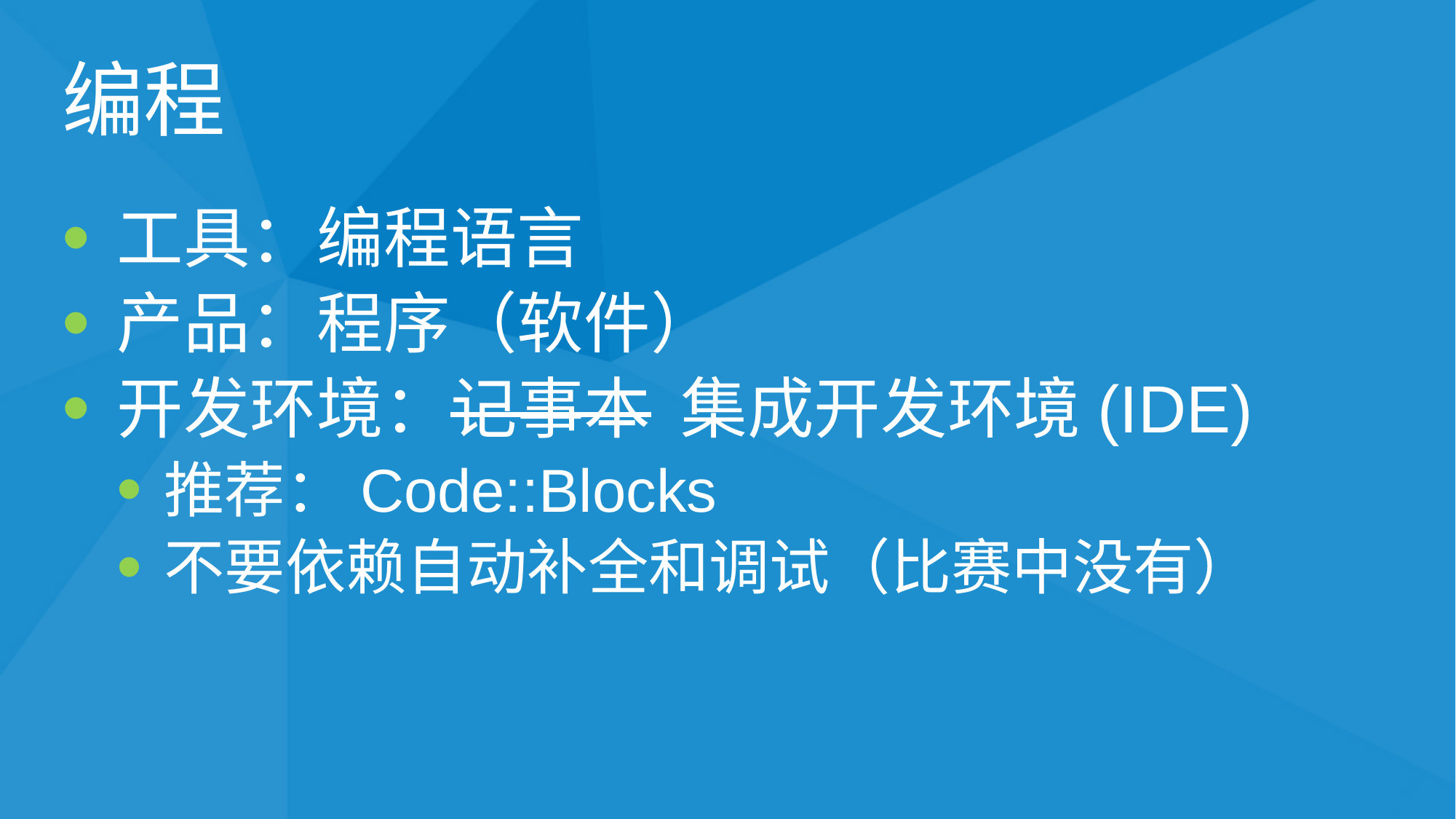

# 编程
工具：编程语言
产品：程序（软件）
开发环境：记事本  集成开发环境(IDE)
推荐：Code::Blocks
不要依赖自动补全和调试（比赛中没有）